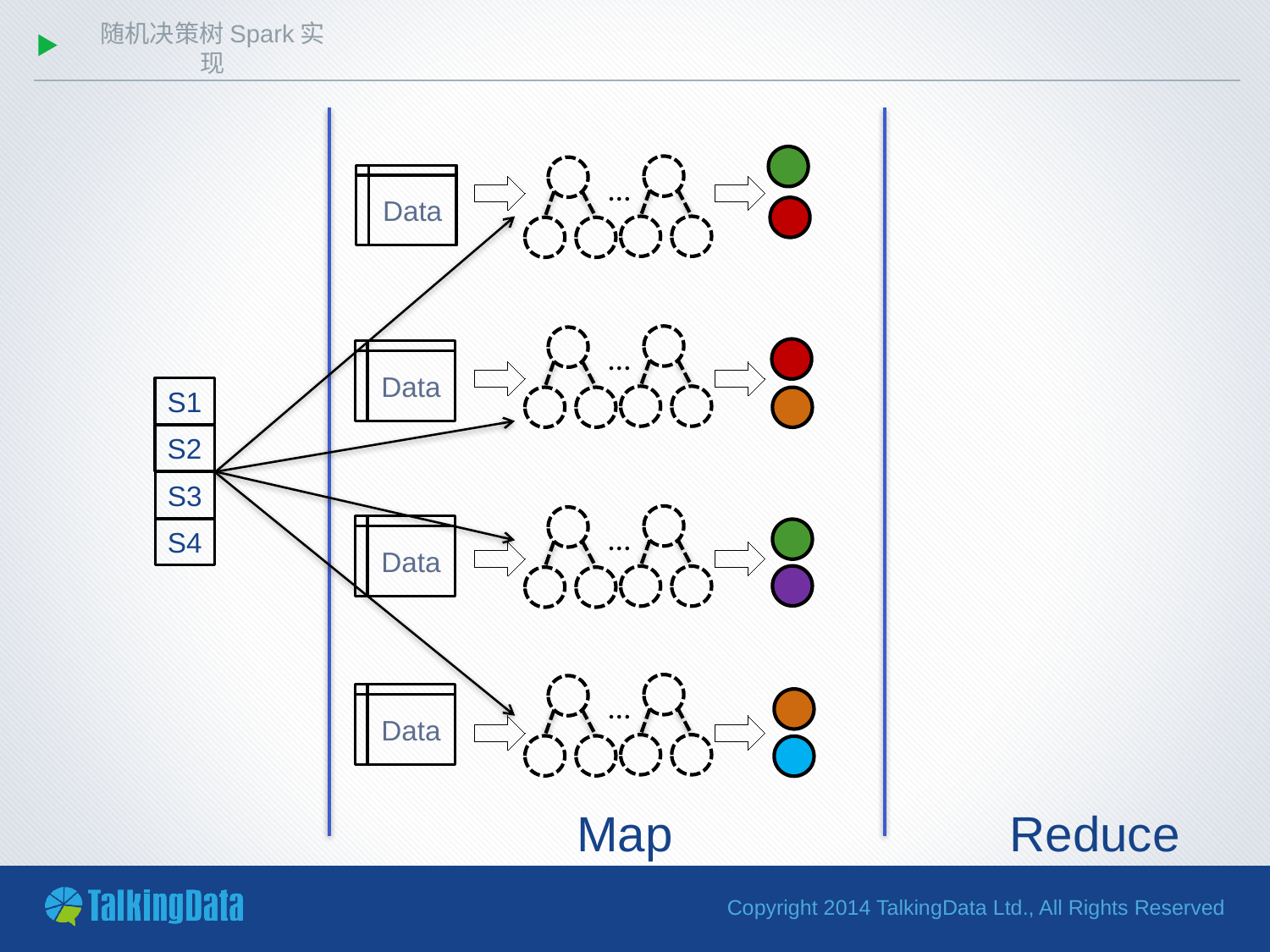

# 随机决策树Spark实现

…
Data

…

Data

S1

S2
S3

…
Data
S4

…
Data

Map
Reduce